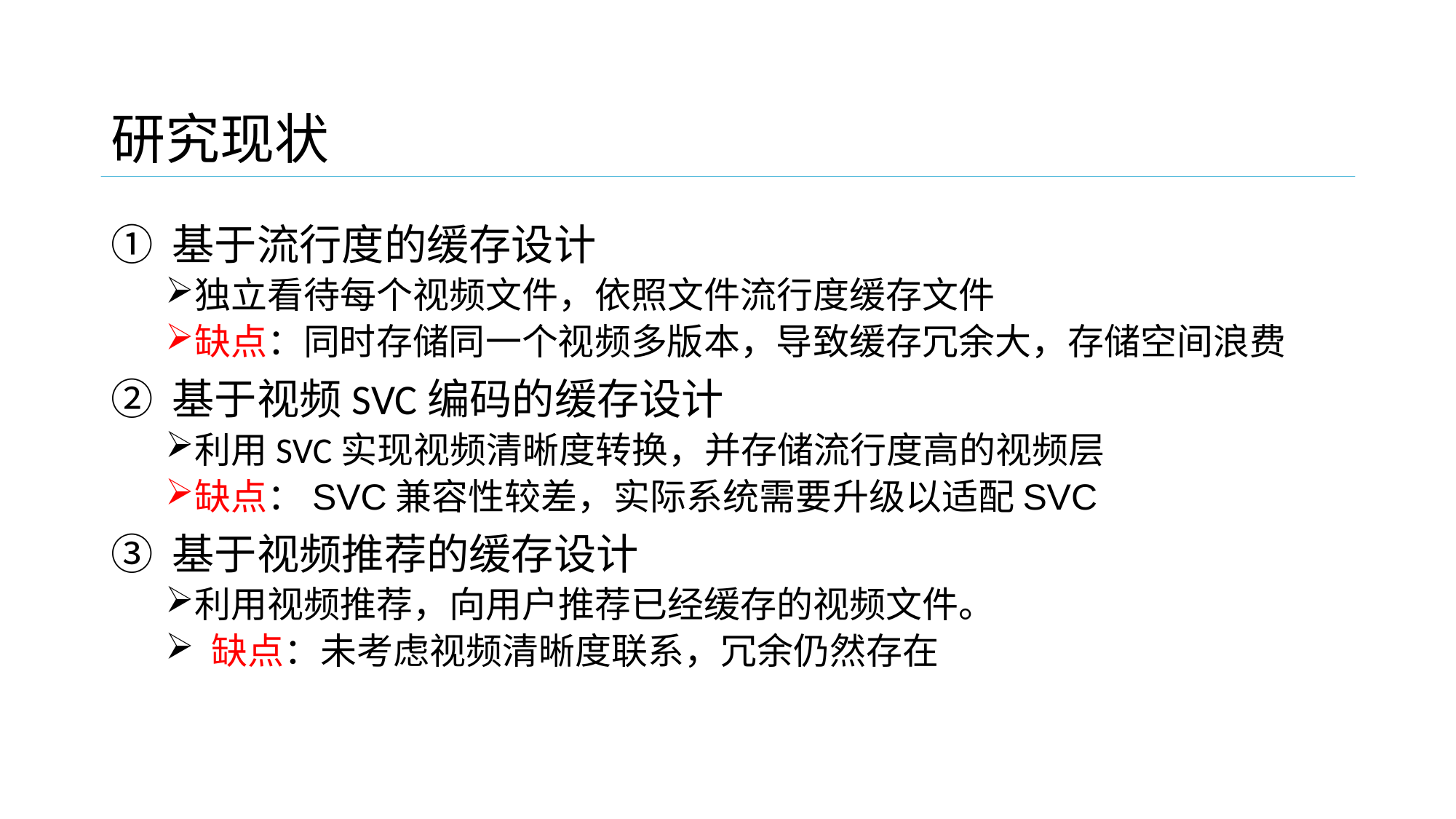

研究现状

基于流行度的缓存设计
独立看待每个视频文件，依照文件流行度缓存文件
缺点：同时存储同一个视频多版本，导致缓存冗余大，存储空间浪费
基于视频SVC编码的缓存设计
利用SVC实现视频清晰度转换，并存储流行度高的视频层
缺点：SVC兼容性较差，实际系统需要升级以适配SVC
基于视频推荐的缓存设计
利用视频推荐，向用户推荐已经缓存的视频文件。
 缺点：未考虑视频清晰度联系，冗余仍然存在